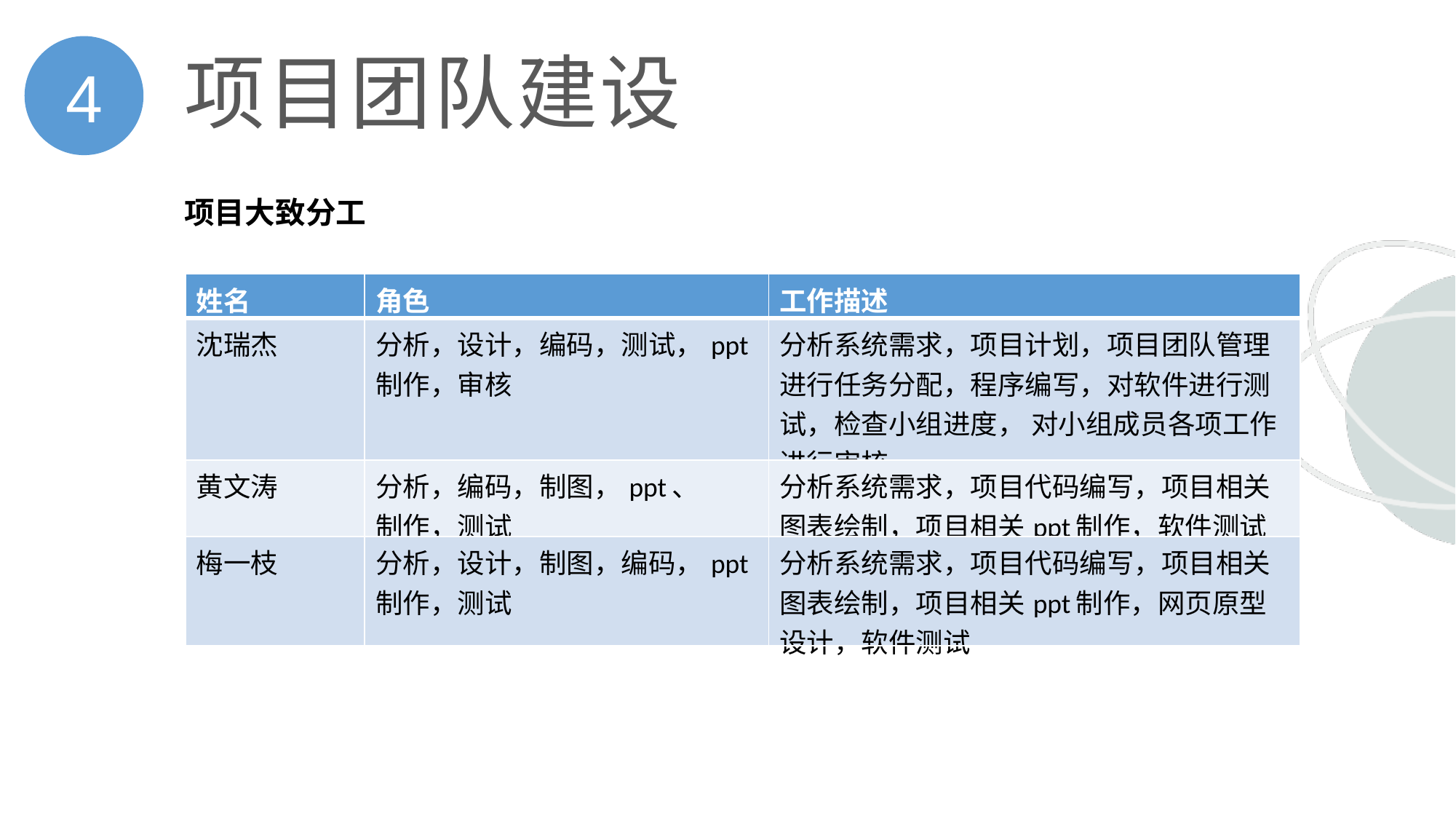

4
# 项目团队建设
项目大致分工
| 姓名 | 角色 | 工作描述 |
| --- | --- | --- |
| 沈瑞杰 | 分析，设计，编码，测试，ppt制作，审核 | 分析系统需求，项目计划，项目团队管理进行任务分配，程序编写，对软件进行测试，检查小组进度， 对小组成员各项工作进行审核 |
| 黄文涛 | 分析，编码，制图，ppt、 制作，测试 | 分析系统需求，项目代码编写，项目相关图表绘制，项目相关ppt制作，软件测试 |
| 梅一枝 | 分析，设计，制图，编码，ppt制作，测试 | 分析系统需求，项目代码编写，项目相关图表绘制，项目相关ppt制作，网页原型设计，软件测试 |